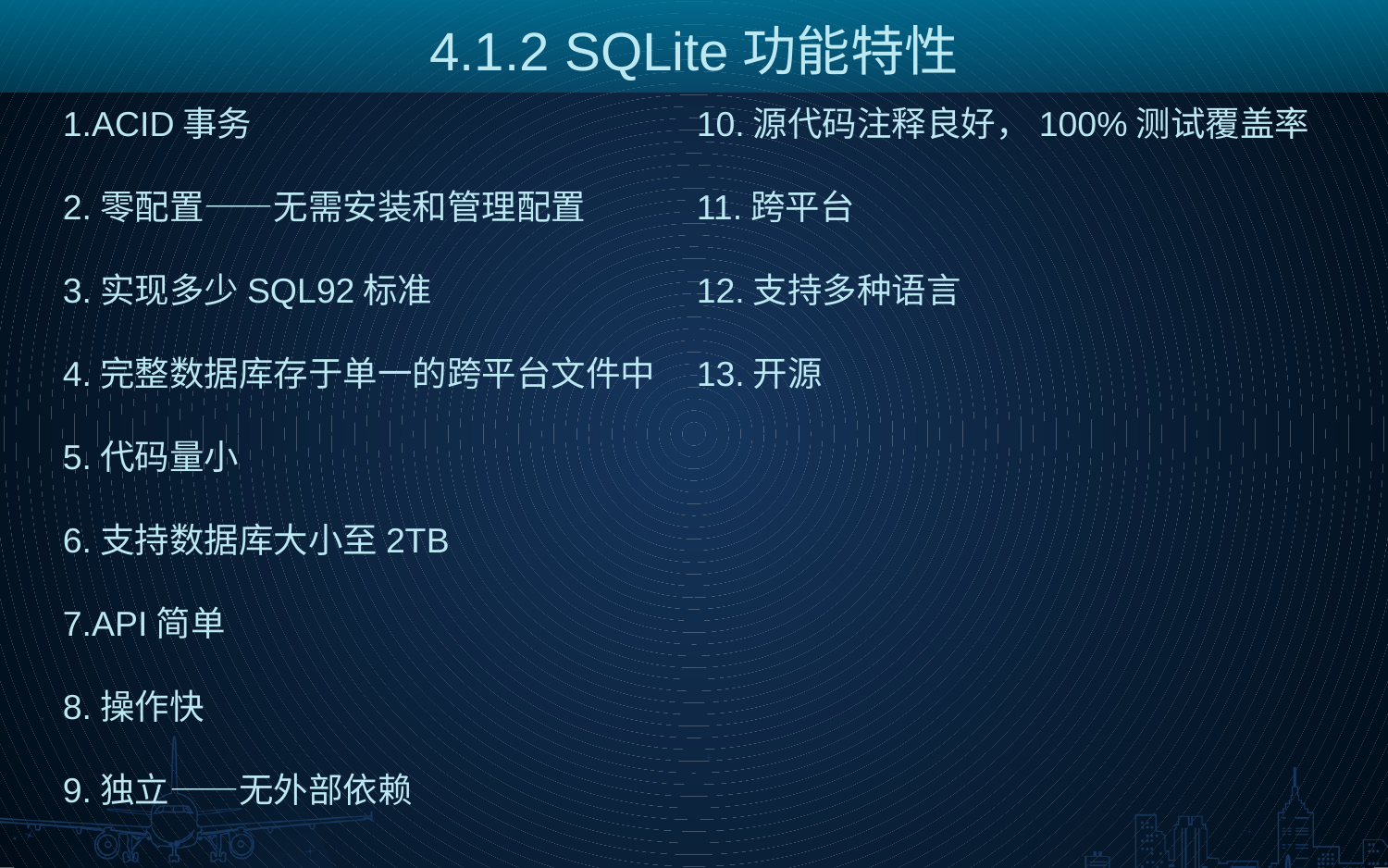

4.1.2 SQLite功能特性
1.ACID事务

2.零配置——无需安装和管理配置

3.实现多少SQL92标准

4.完整数据库存于单一的跨平台文件中

5.代码量小

6.支持数据库大小至2TB

7.API简单

8.操作快

9.独立——无外部依赖

10.源代码注释良好，100%测试覆盖率

11.跨平台

12.支持多种语言

13.开源